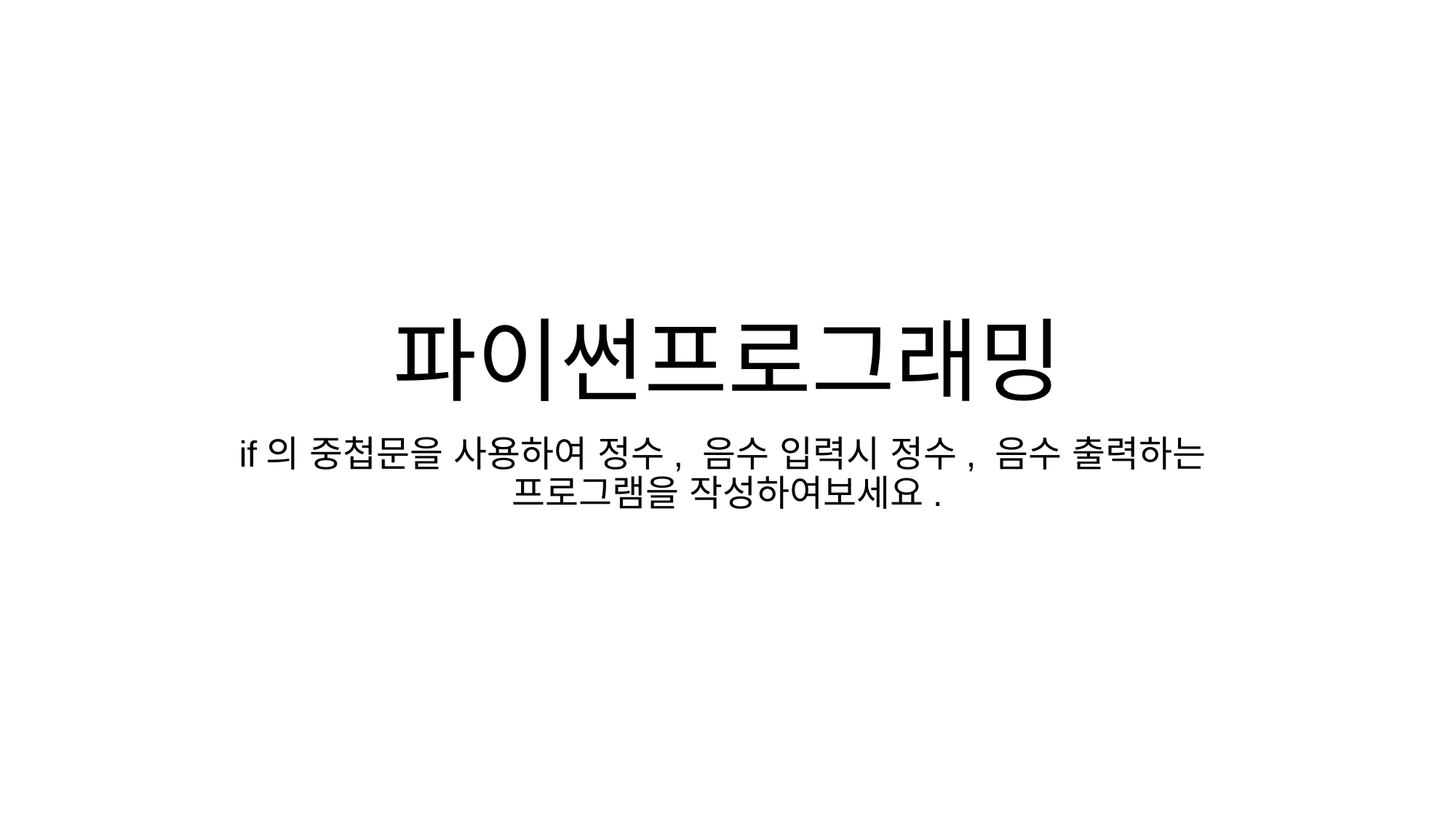

# 파이썬프로그래밍
if의 중첩문을 사용하여 정수, 음수 입력시 정수, 음수 출력하는  프로그램을 작성하여보세요.